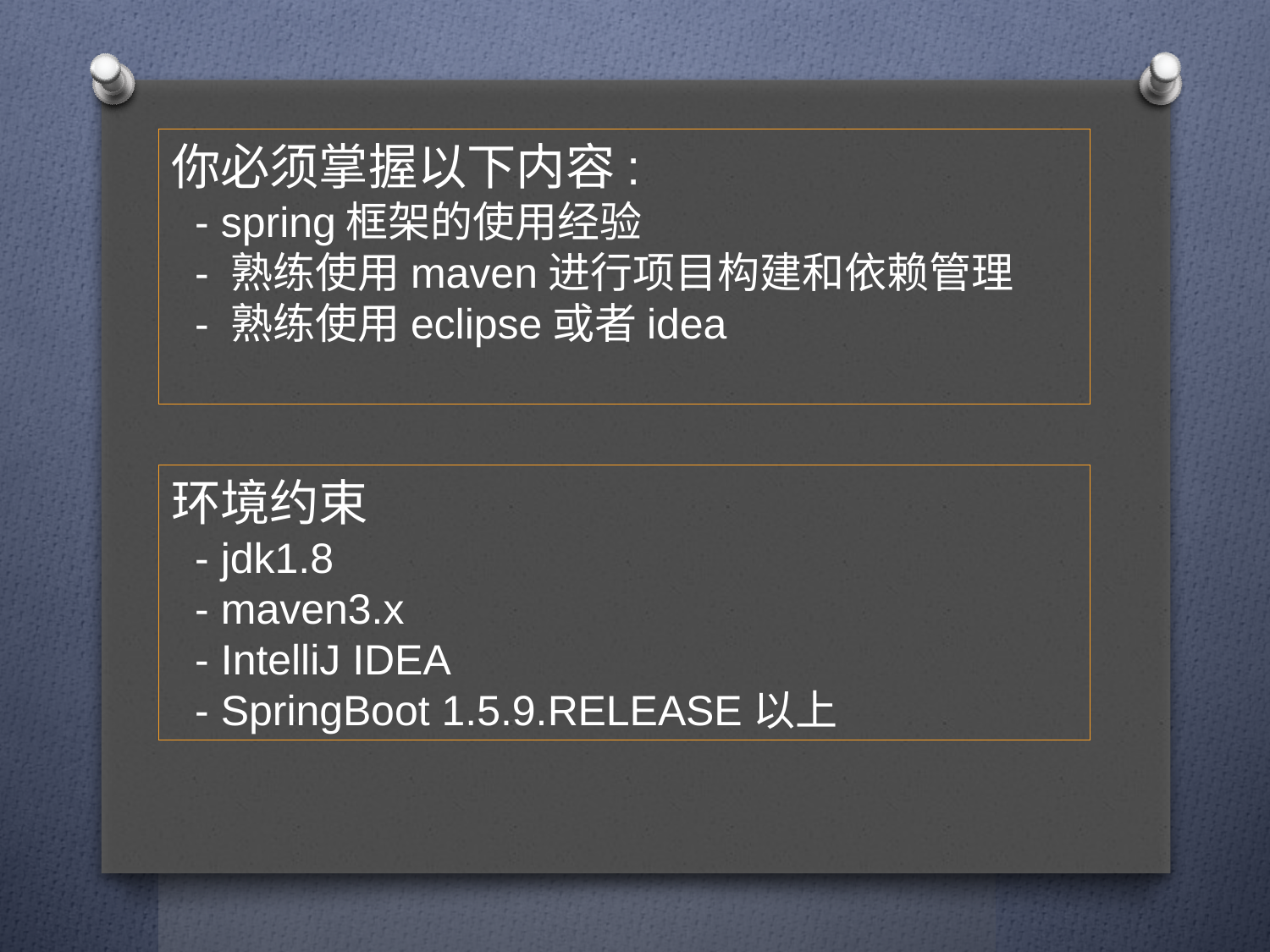

你必须掌握以下内容:
  - spring框架的使用经验
  - 熟练使用maven进行项目构建和依赖管理
  - 熟练使用eclipse或者idea

环境约束
  - jdk1.8
  - maven3.x
  - IntelliJ IDEA
  - SpringBoot 1.5.9.RELEASE以上